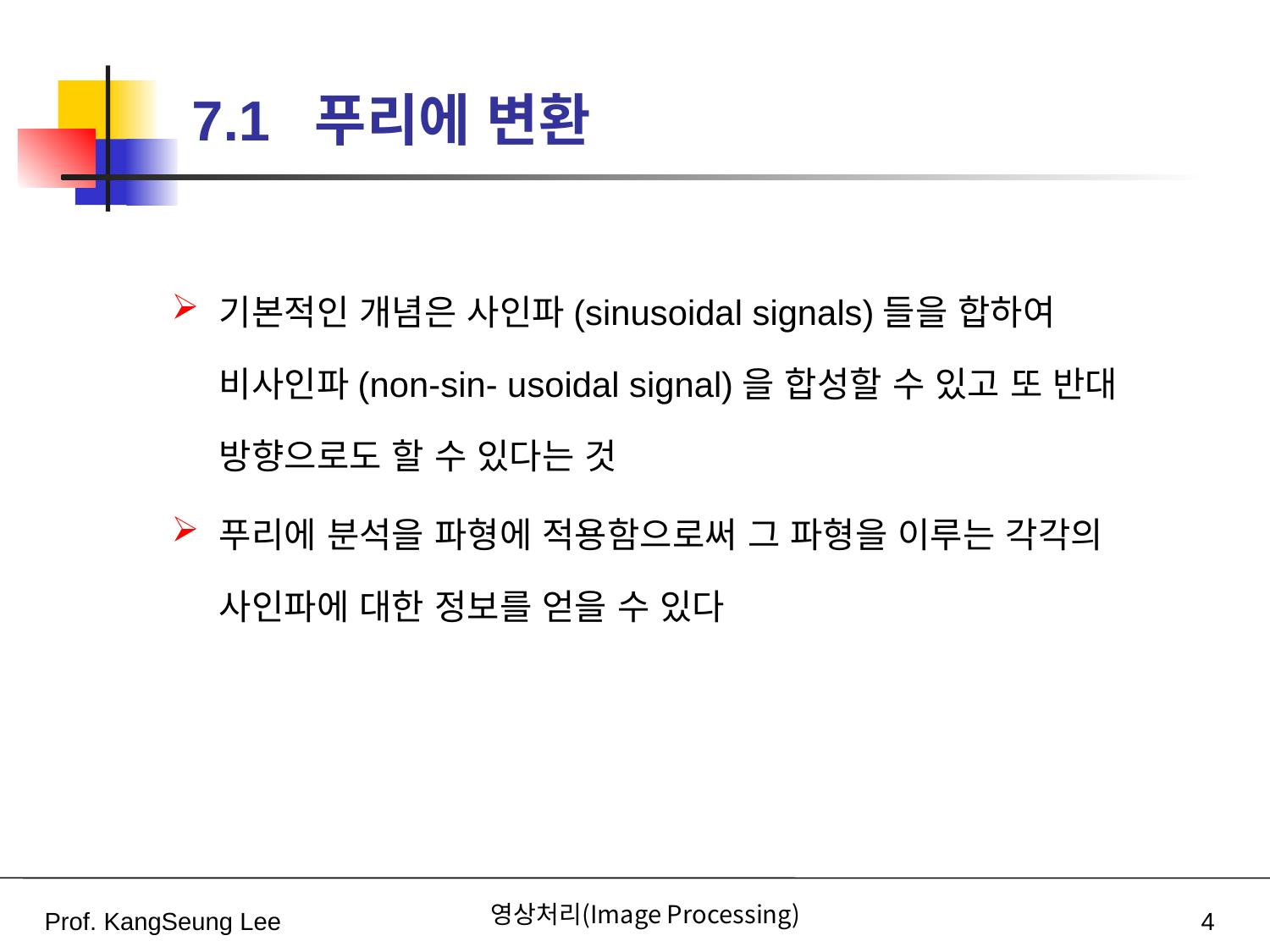

# 7.1  푸리에 변환
기본적인 개념은 사인파(sinusoidal signals)들을 합하여 비사인파(non-sin- usoidal signal)을 합성할 수 있고 또 반대 방향으로도 할 수 있다는 것
푸리에 분석을 파형에 적용함으로써 그 파형을 이루는 각각의 사인파에 대한 정보를 얻을 수 있다
Prof. KangSeung Lee
영상처리(Image Processing)
4